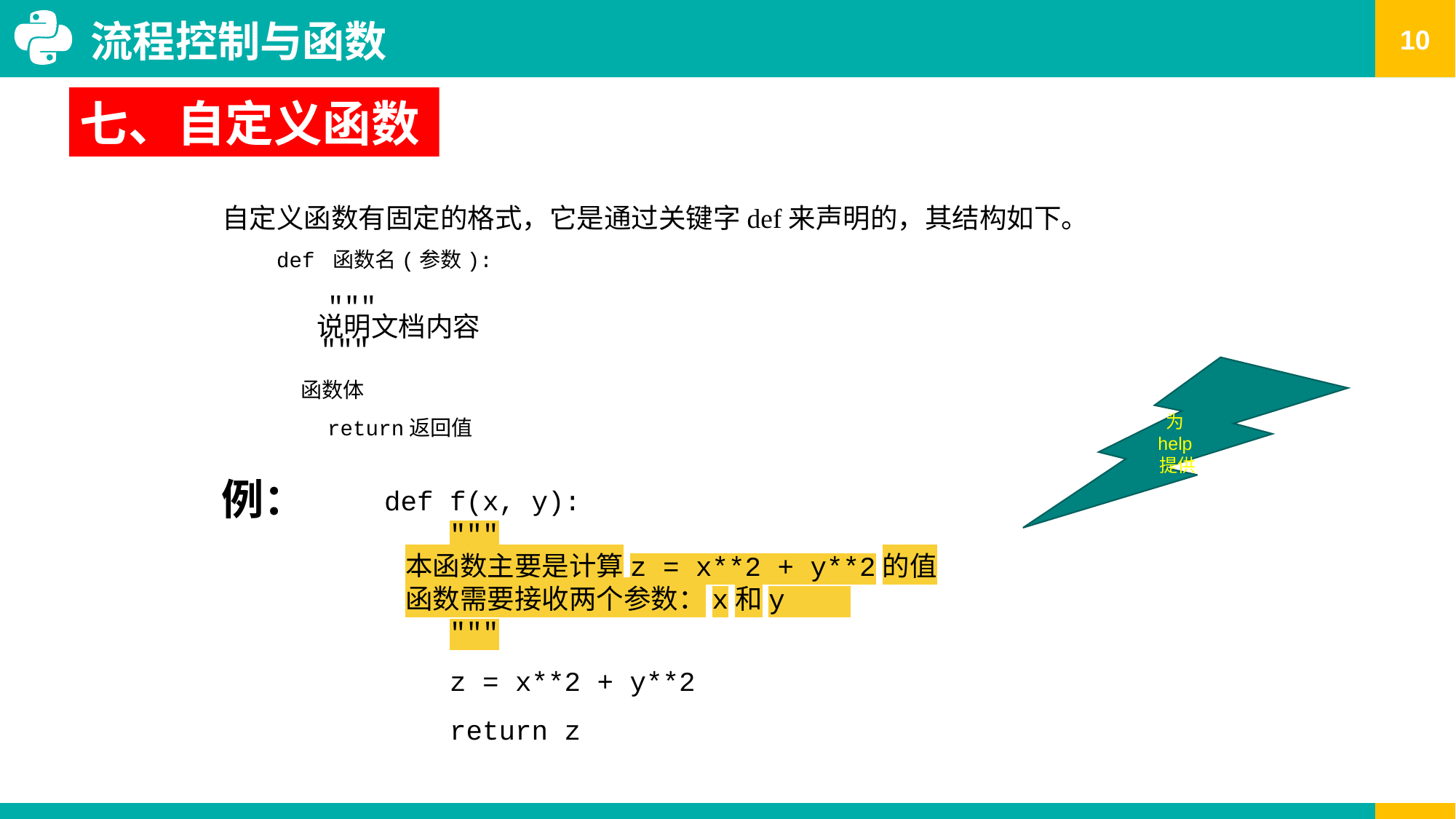

流程控制与函数
七、自定义函数
自定义函数有固定的格式，它是通过关键字def来声明的，其结构如下。
def 函数名(参数):
    """
 说明文档内容
 """
    函数体
    return返回值
为help提供
 def f(x, y):
     """
     本函数主要是计算z = x**2 + y**2的值
     函数需要接收两个参数：x和y
     """
     z = x**2 + y**2
     return z
例：